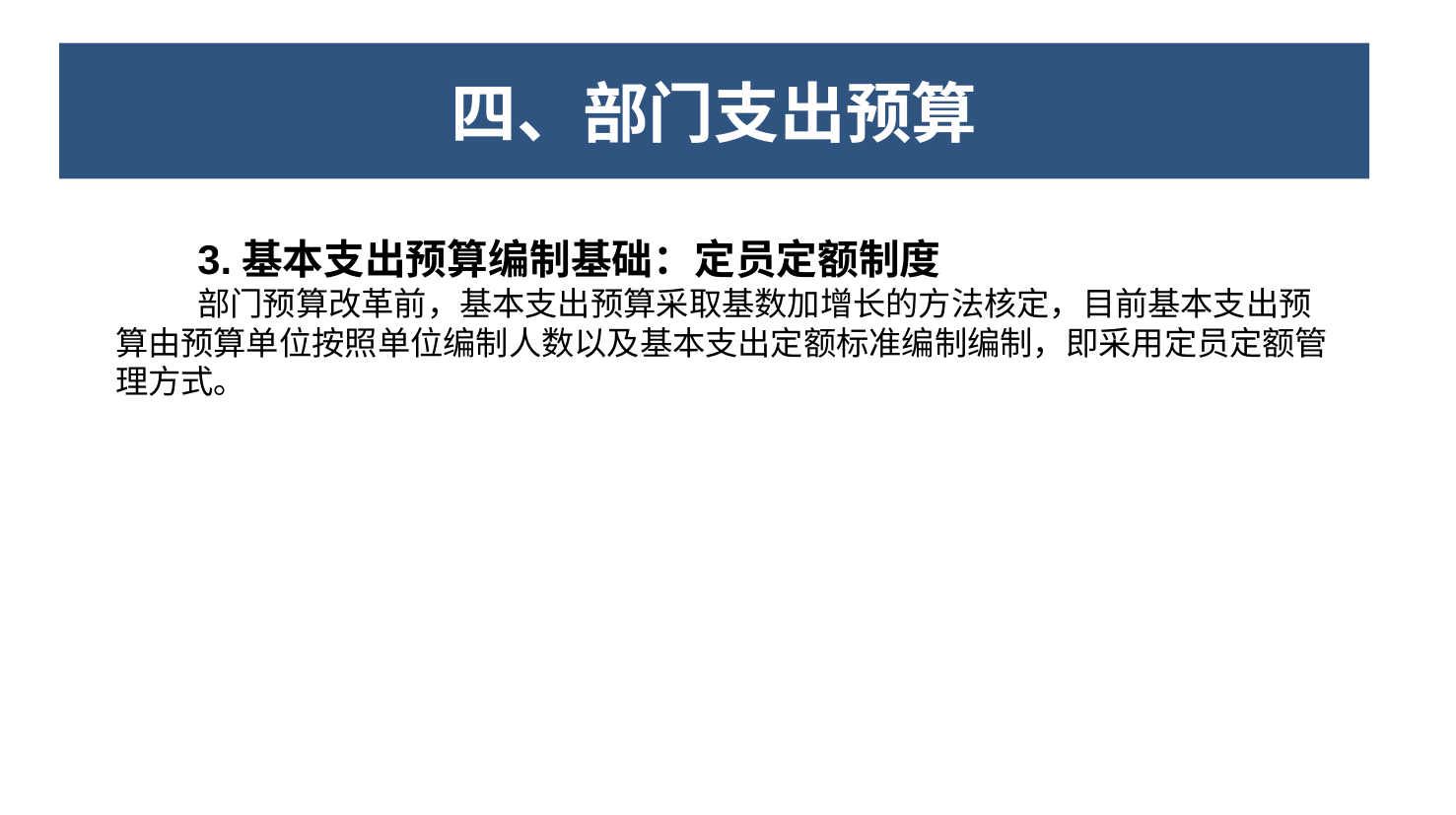

六、部门支出预算的编制
四、部门支出预算
3.基本支出预算编制基础：定员定额制度
部门预算改革前，基本支出预算采取基数加增长的方法核定，目前基本支出预算由预算单位按照单位编制人数以及基本支出定额标准编制编制，即采用定员定额管理方式。